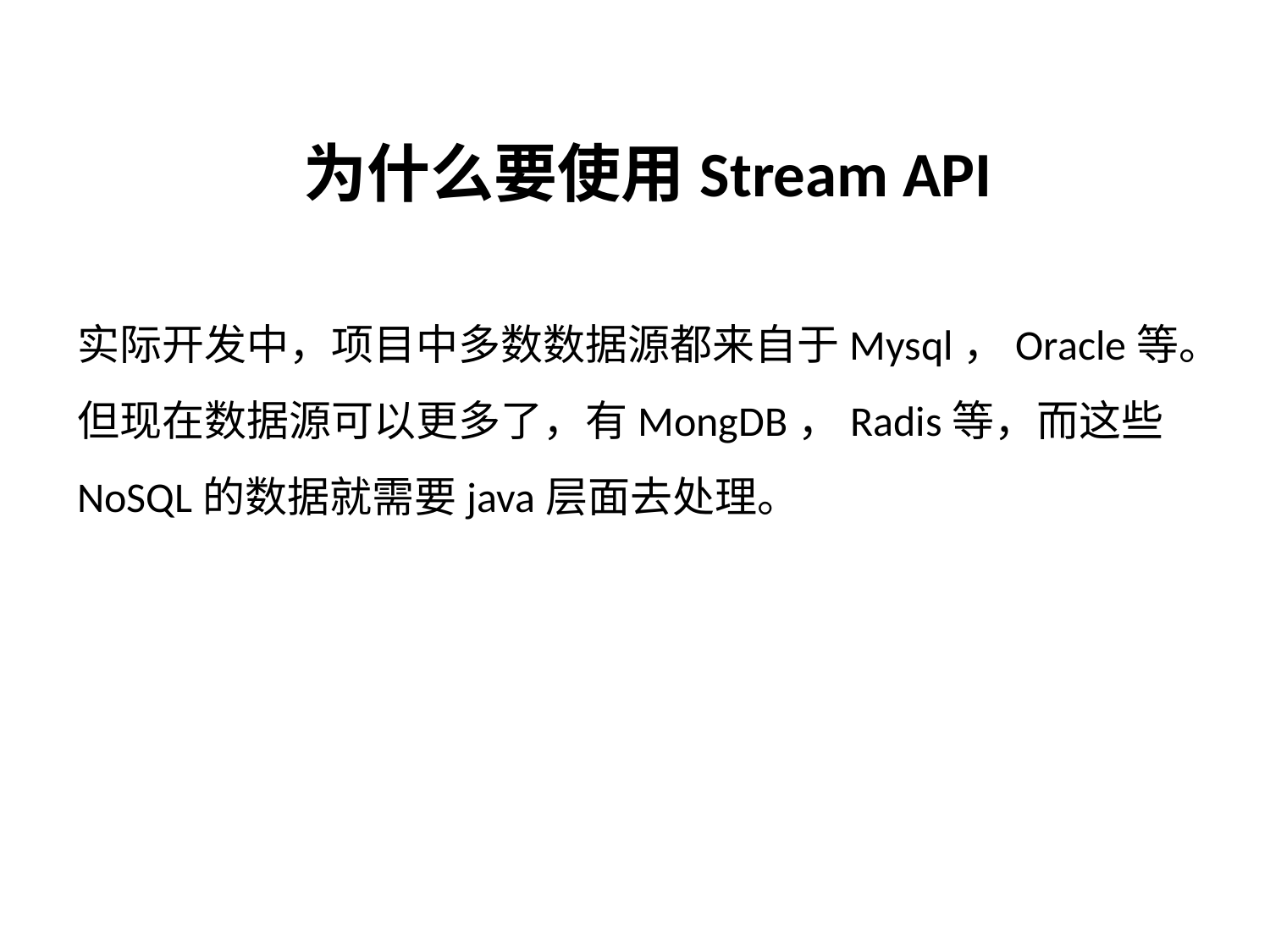

# 为什么要使用Stream API
实际开发中，项目中多数数据源都来自于Mysql，Oracle等。但现在数据源可以更多了，有MongDB，Radis等，而这些NoSQL的数据就需要java层面去处理。